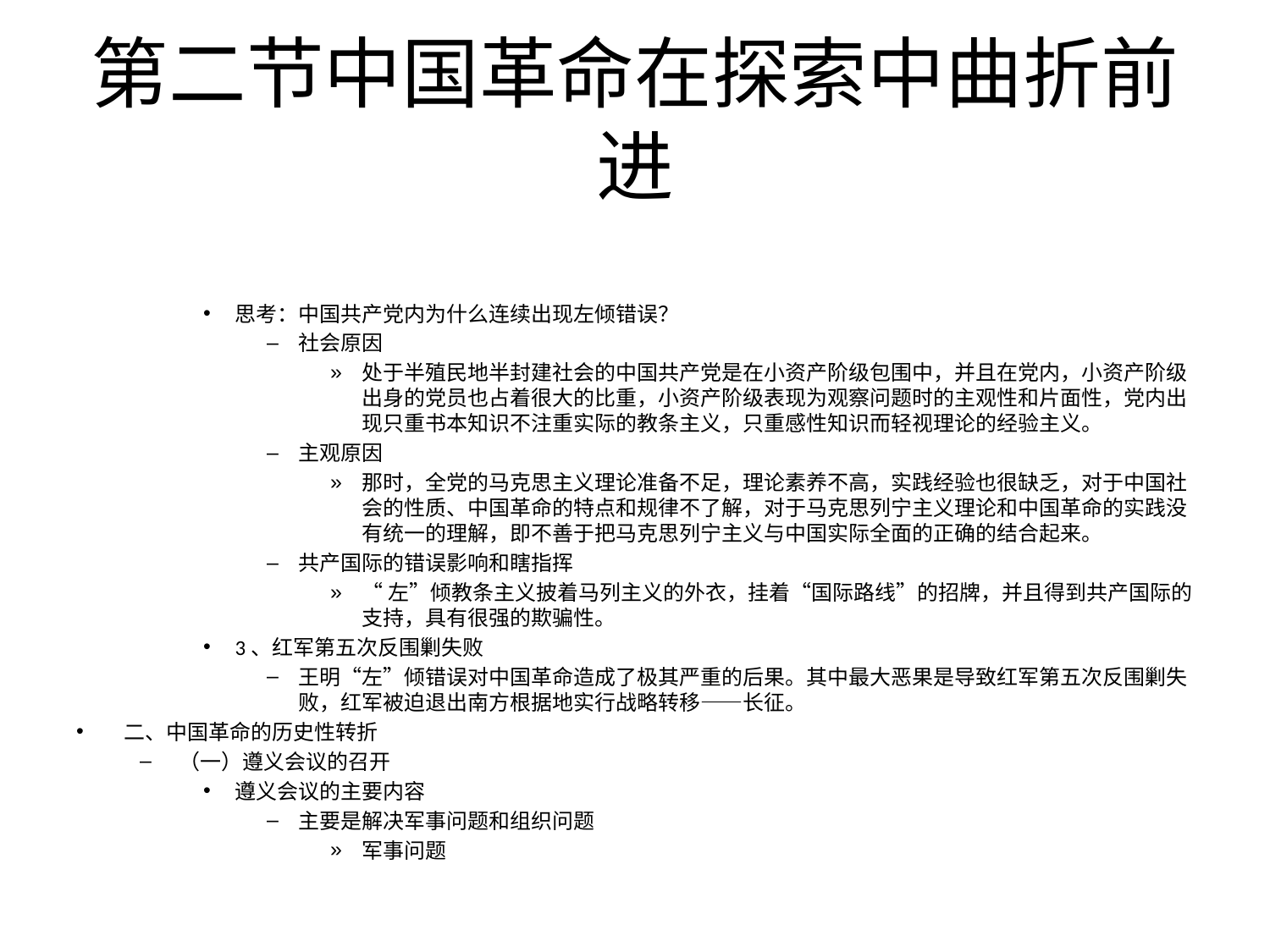

# 第二节中国革命在探索中曲折前进

思考：中国共产党内为什么连续出现左倾错误？
社会原因
处于半殖民地半封建社会的中国共产党是在小资产阶级包围中，并且在党内，小资产阶级出身的党员也占着很大的比重，小资产阶级表现为观察问题时的主观性和片面性，党内出现只重书本知识不注重实际的教条主义，只重感性知识而轻视理论的经验主义。
主观原因
那时，全党的马克思主义理论准备不足，理论素养不高，实践经验也很缺乏，对于中国社会的性质、中国革命的特点和规律不了解，对于马克思列宁主义理论和中国革命的实践没有统一的理解，即不善于把马克思列宁主义与中国实际全面的正确的结合起来。
共产国际的错误影响和瞎指挥
“左”倾教条主义披着马列主义的外衣，挂着“国际路线”的招牌，并且得到共产国际的支持，具有很强的欺骗性。
3、红军第五次反围剿失败
王明“左”倾错误对中国革命造成了极其严重的后果。其中最大恶果是导致红军第五次反围剿失败，红军被迫退出南方根据地实行战略转移——长征。
二、中国革命的历史性转折
（一）遵义会议的召开
遵义会议的主要内容
主要是解决军事问题和组织问题
军事问题